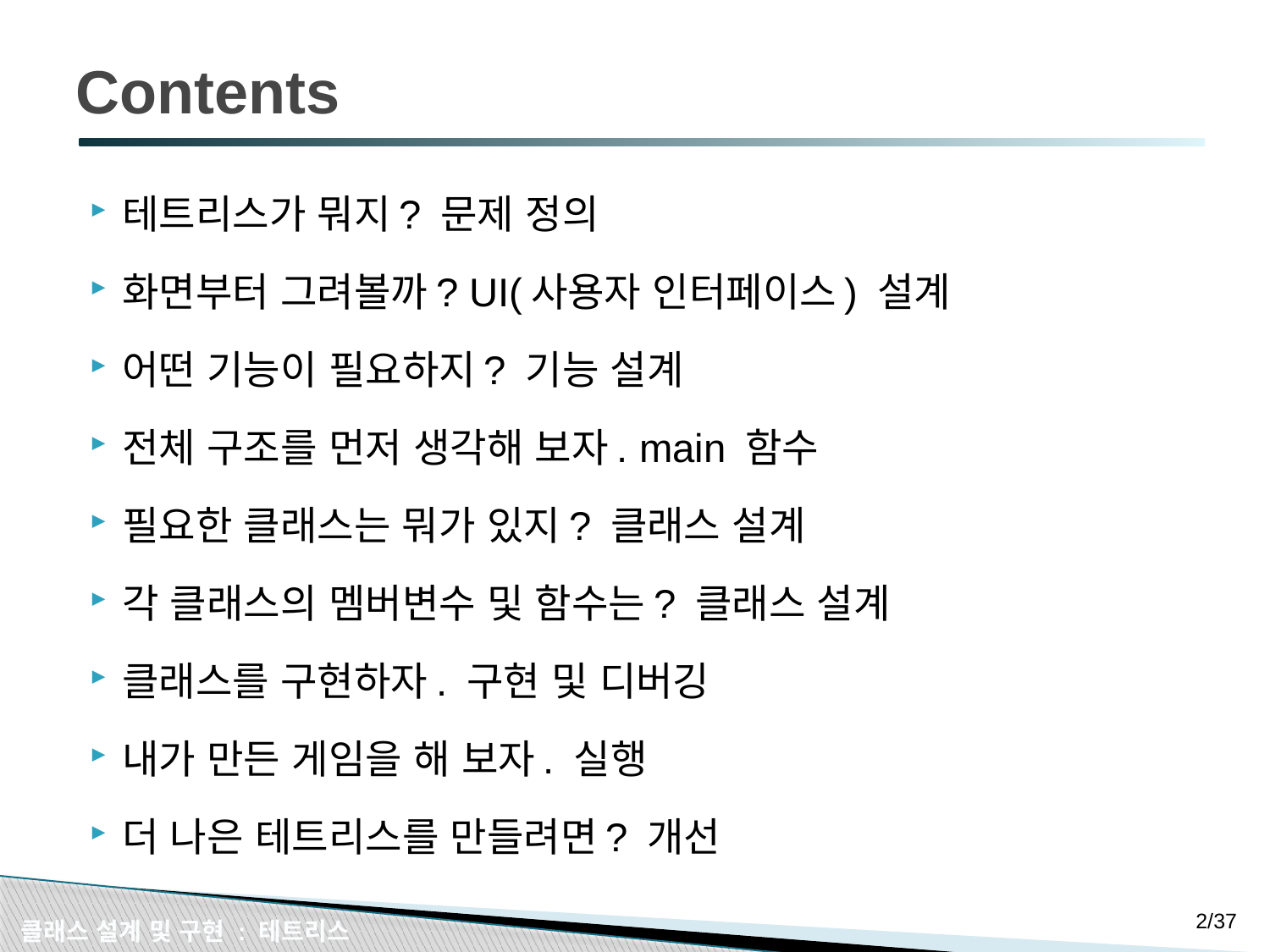

# Contents
테트리스가 뭐지? 문제 정의
화면부터 그려볼까? UI(사용자 인터페이스) 설계
어떤 기능이 필요하지? 기능 설계
전체 구조를 먼저 생각해 보자. main 함수
필요한 클래스는 뭐가 있지? 클래스 설계
각 클래스의 멤버변수 및 함수는? 클래스 설계
클래스를 구현하자. 구현 및 디버깅
내가 만든 게임을 해 보자. 실행
더 나은 테트리스를 만들려면? 개선
2